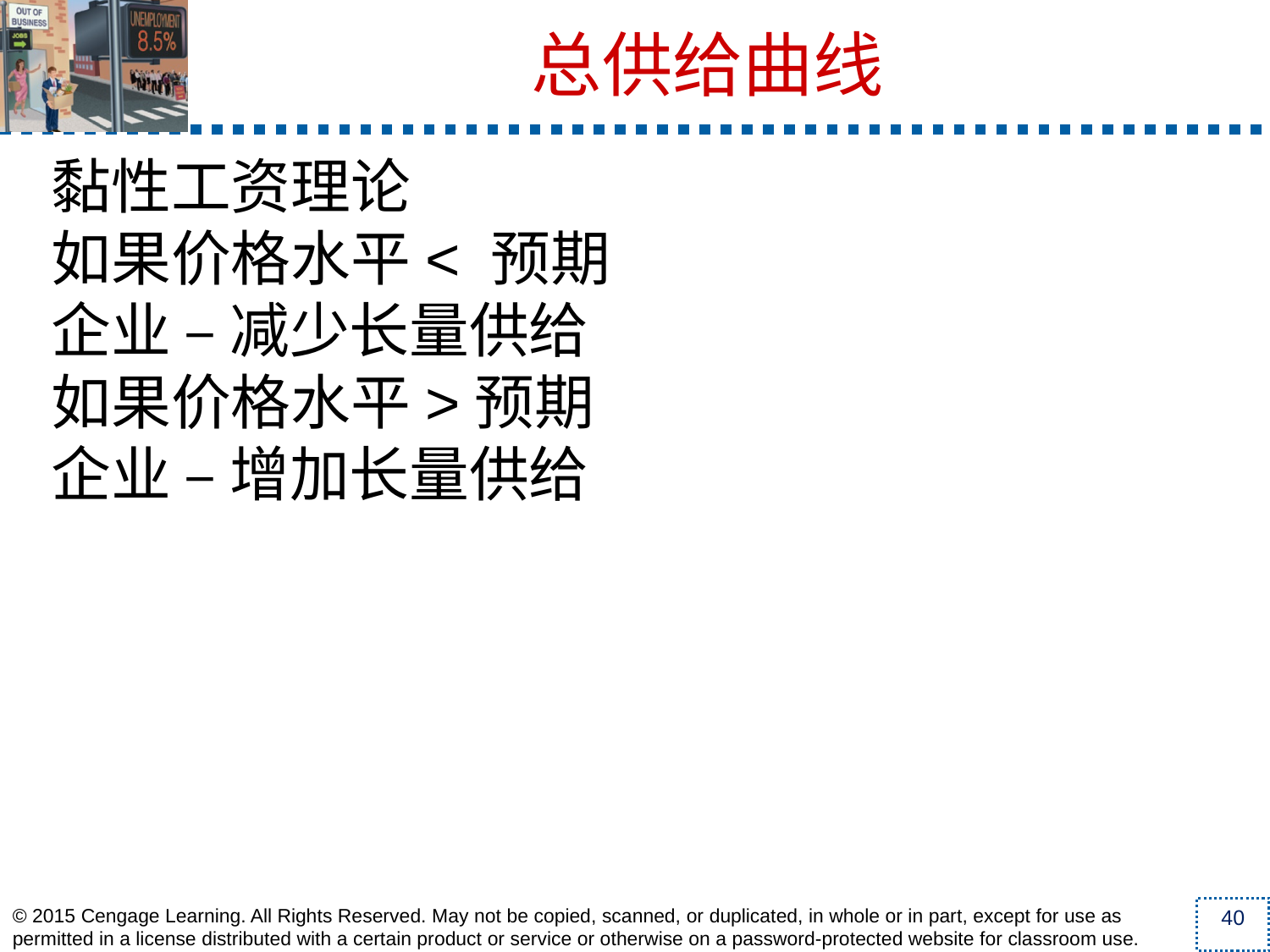

黏性工资理论
如果价格水平< 预期
企业 – 减少长量供给
如果价格水平>预期
企业 – 增加长量供给

总供给曲线
40
© 2015 Cengage Learning. All Rights Reserved. May not be copied, scanned, or duplicated, in whole or in part, except for use as permitted in a license distributed with a certain product or service or otherwise on a password-protected website for classroom use.